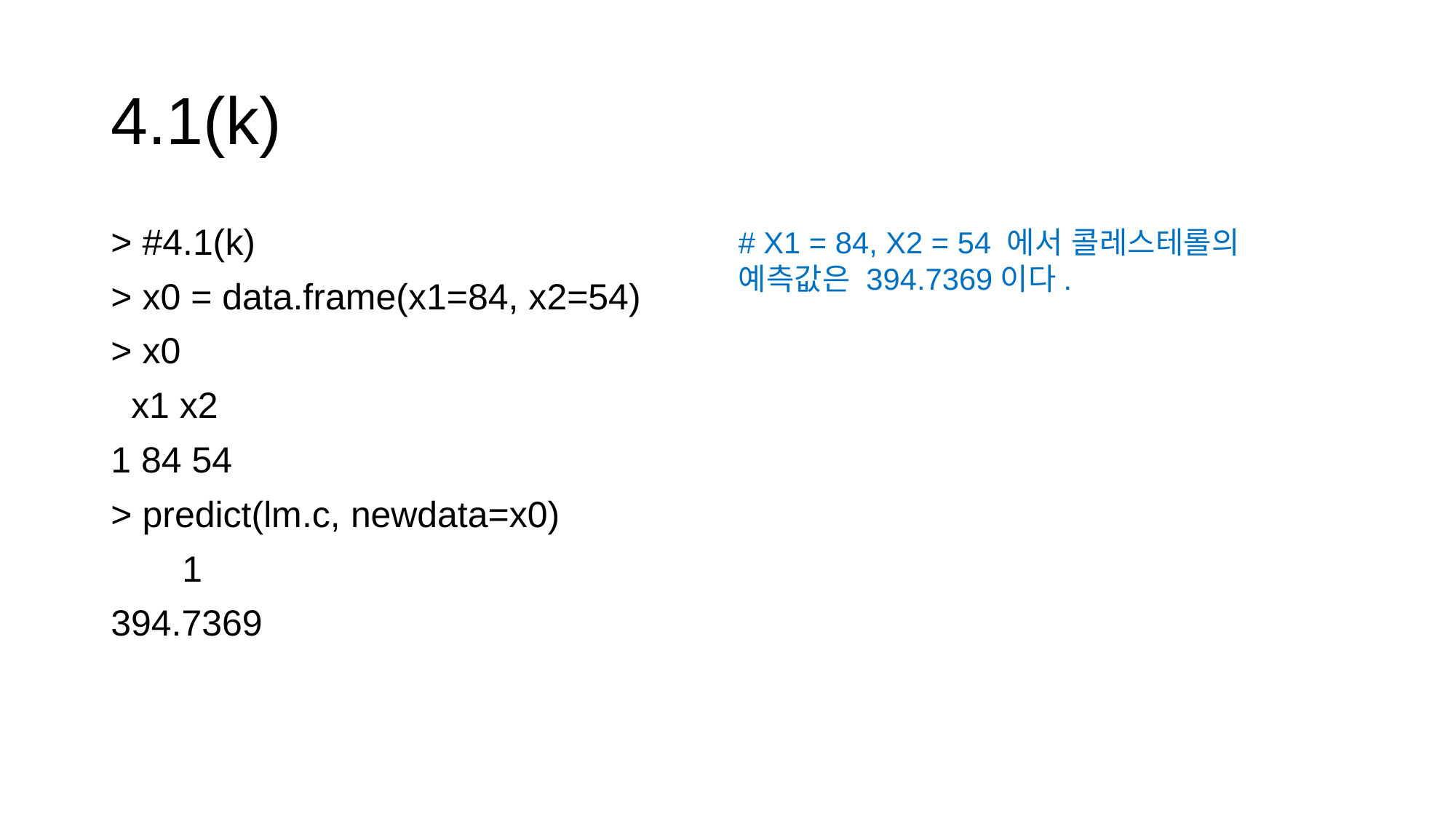

# 4.1(k)
# X1 = 84, X2 = 54 에서 콜레스테롤의
예측값은 394.7369이다.

> #4.1(k)
> x0 = data.frame(x1=84, x2=54)
> x0
  x1 x2
1 84 54
> predict(lm.c, newdata=x0)
       1
394.7369